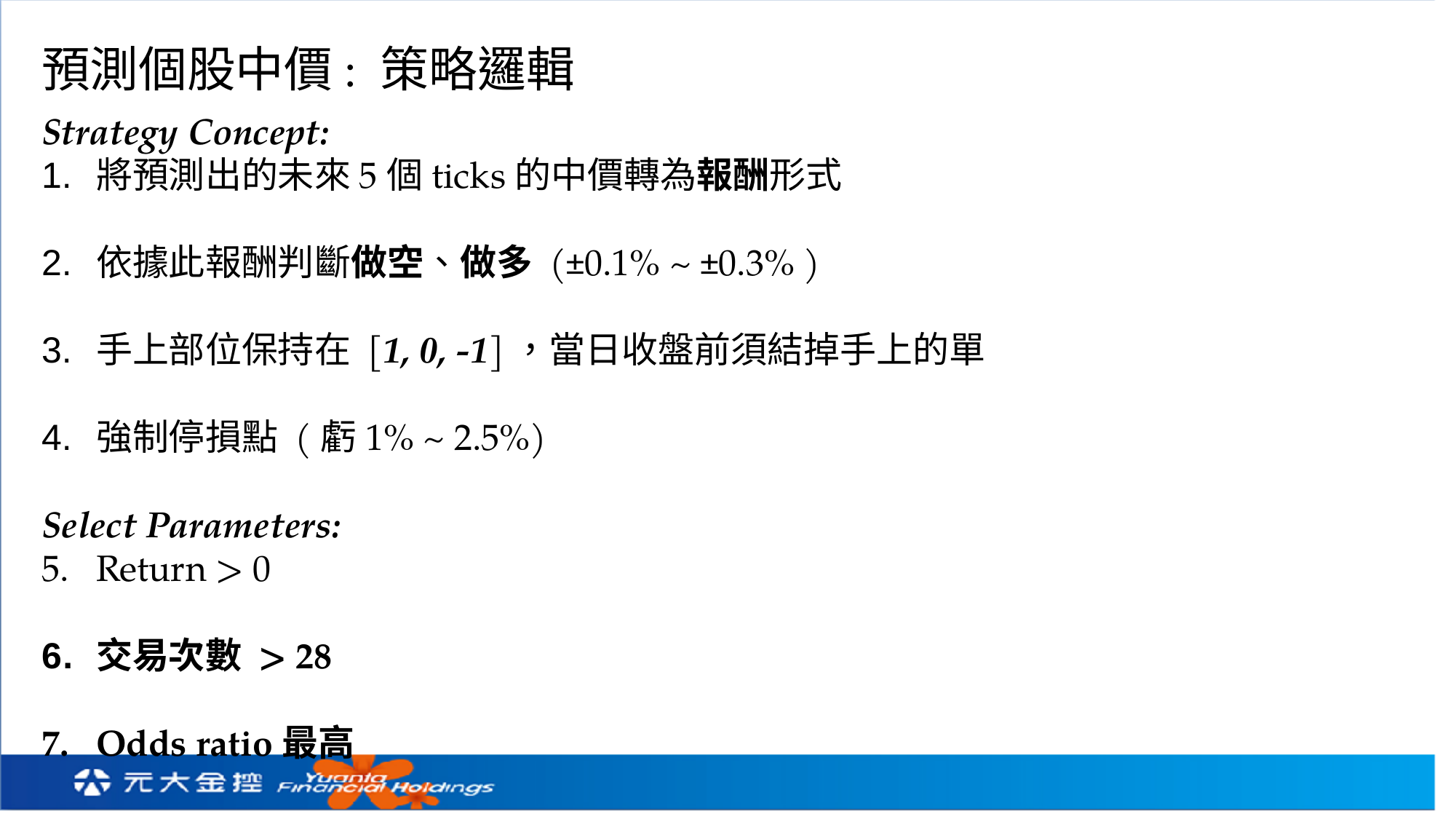

預測個股中價: 策略邏輯
Strategy Concept:
將預測出的未來5個ticks的中價轉為報酬形式

依據此報酬判斷做空、做多 (±0.1% ~ ±0.3% )

手上部位保持在 [1, 0, -1]，當日收盤前須結掉手上的單

強制停損點 (虧1% ~ 2.5%)

Select Parameters:
Return > 0

交易次數 > 28

Odds ratio最高